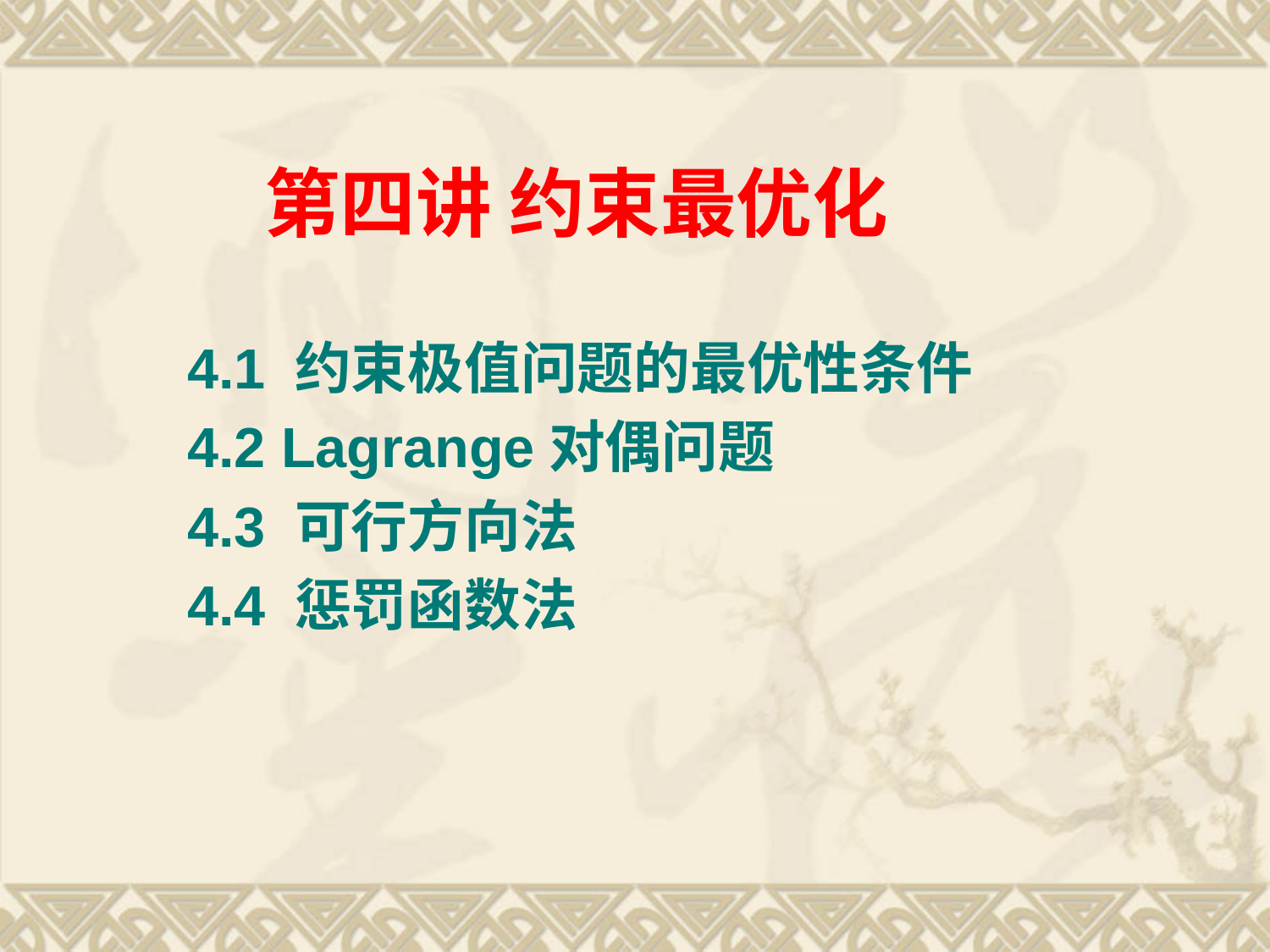

第四讲 约束最优化
4.1 约束极值问题的最优性条件
4.2 Lagrange对偶问题
4.3 可行方向法
4.4 惩罚函数法